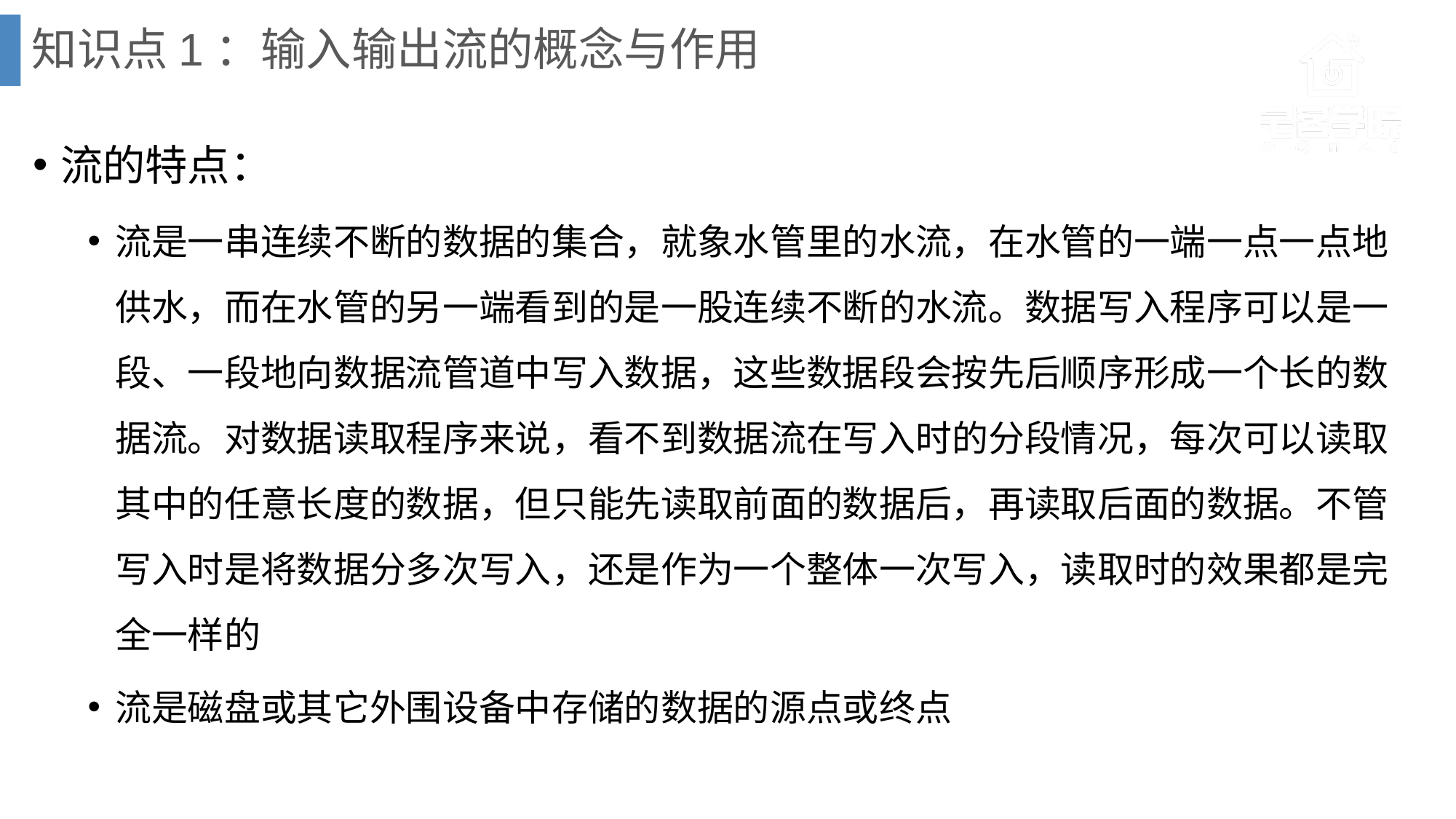

# 知识点1：输入输出流的概念与作用
流的特点：
流是一串连续不断的数据的集合，就象水管里的水流，在水管的一端一点一点地供水，而在水管的另一端看到的是一股连续不断的水流。数据写入程序可以是一段、一段地向数据流管道中写入数据，这些数据段会按先后顺序形成一个长的数据流。对数据读取程序来说，看不到数据流在写入时的分段情况，每次可以读取其中的任意长度的数据，但只能先读取前面的数据后，再读取后面的数据。不管写入时是将数据分多次写入，还是作为一个整体一次写入，读取时的效果都是完全一样的
流是磁盘或其它外围设备中存储的数据的源点或终点